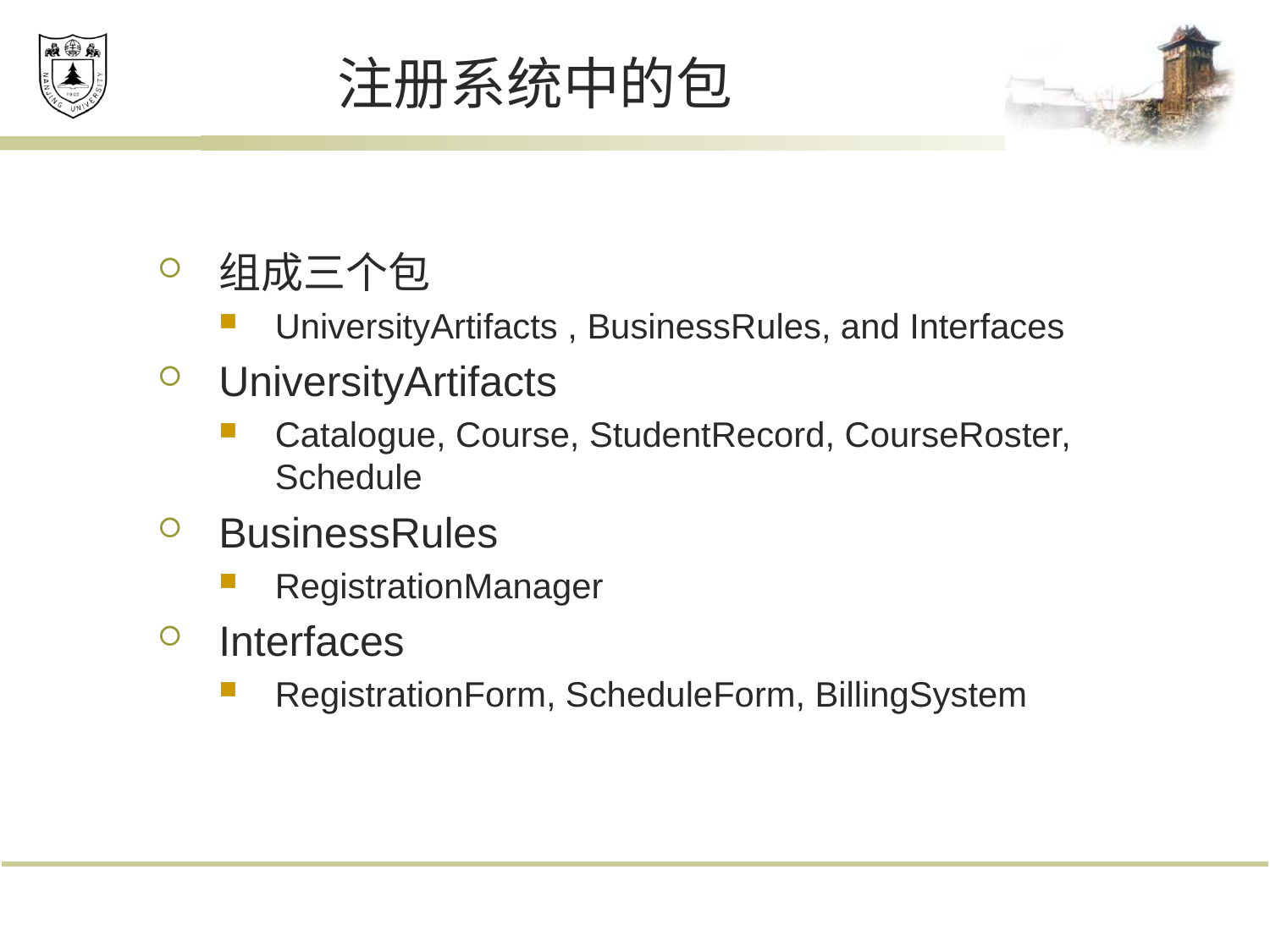

# 注册系统中的包
组成三个包
UniversityArtifacts , BusinessRules, and Interfaces
UniversityArtifacts
Catalogue, Course, StudentRecord, CourseRoster, Schedule
BusinessRules
RegistrationManager
Interfaces
RegistrationForm, ScheduleForm, BillingSystem